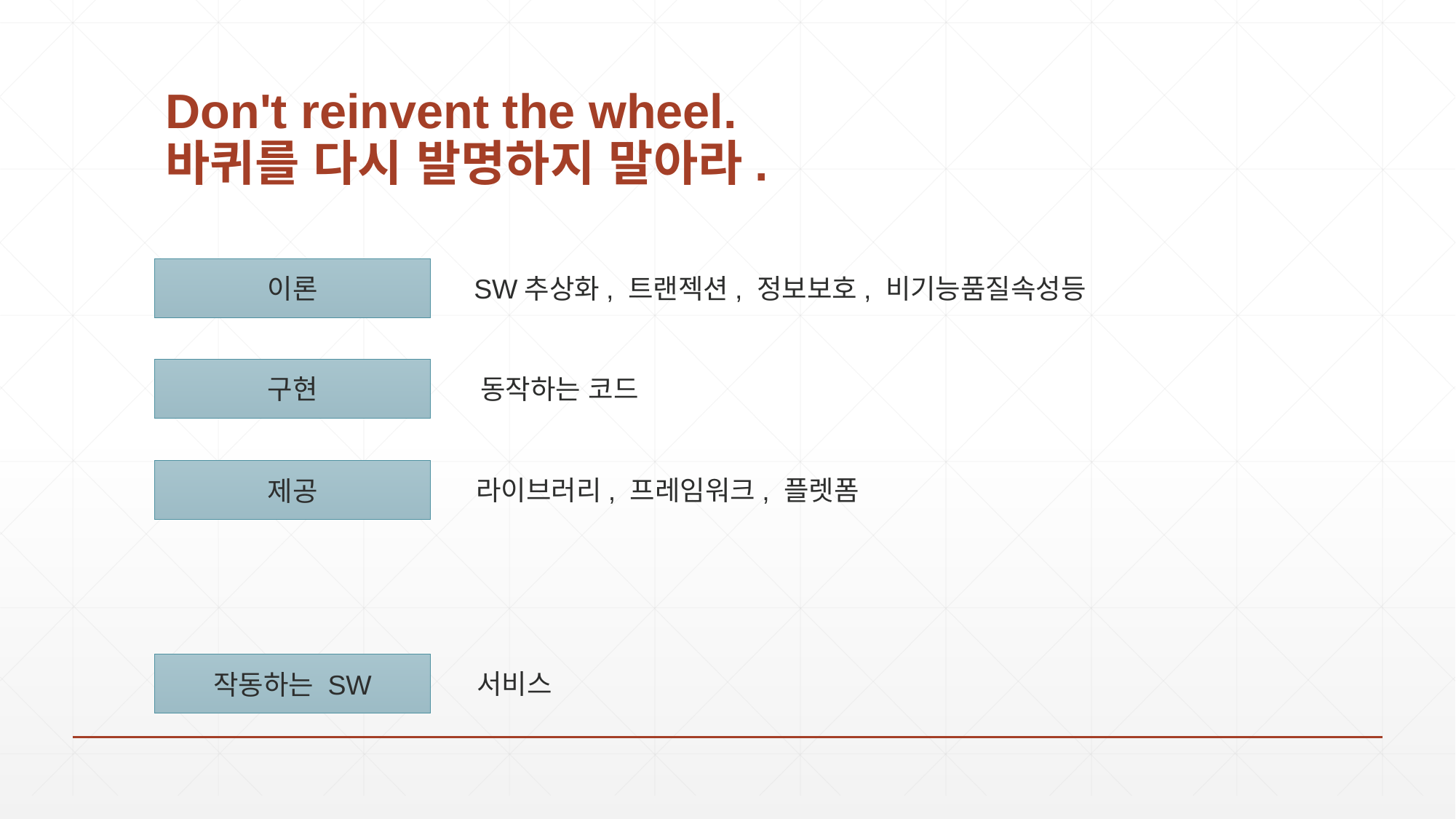

# Don't reinvent the wheel. 바퀴를 다시 발명하지 말아라.
이론
SW추상화, 트랜젝션, 정보보호, 비기능품질속성등
구현
동작하는 코드
제공
라이브러리, 프레임워크, 플렛폼
작동하는 SW
서비스